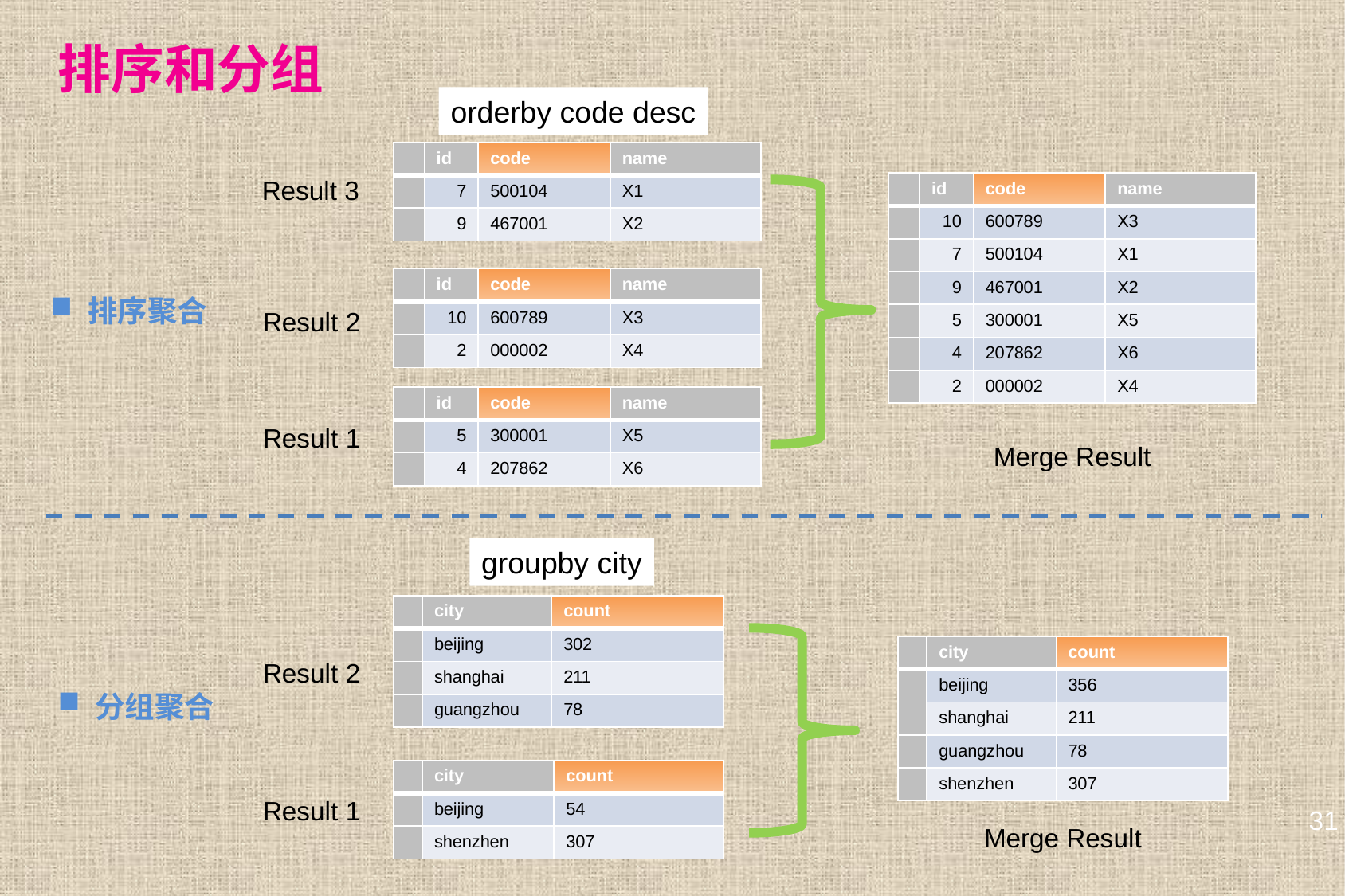

# 排序和分组
orderby code desc
|  | id | code | name |
| --- | --- | --- | --- |
|  | 7 | 500104 | X1 |
|  | 9 | 467001 | X2 |
Result 3
|  | id | code | name |
| --- | --- | --- | --- |
|  | 10 | 600789 | X3 |
|  | 7 | 500104 | X1 |
|  | 9 | 467001 | X2 |
|  | 5 | 300001 | X5 |
|  | 4 | 207862 | X6 |
|  | 2 | 000002 | X4 |

排序聚合
|  | id | code | name |
| --- | --- | --- | --- |
|  | 10 | 600789 | X3 |
|  | 2 | 000002 | X4 |
Result 2
|  | id | code | name |
| --- | --- | --- | --- |
|  | 5 | 300001 | X5 |
|  | 4 | 207862 | X6 |
Result 1
Merge Result
groupby city
|  | city | count |
| --- | --- | --- |
|  | beijing | 302 |
|  | shanghai | 211 |
|  | guangzhou | 78 |

|  | city | count |
| --- | --- | --- |
|  | beijing | 356 |
|  | shanghai | 211 |
|  | guangzhou | 78 |
|  | shenzhen | 307 |
Result 2
分组聚合
|  | city | count |
| --- | --- | --- |
|  | beijing | 54 |
|  | shenzhen | 307 |
Result 1
Merge Result